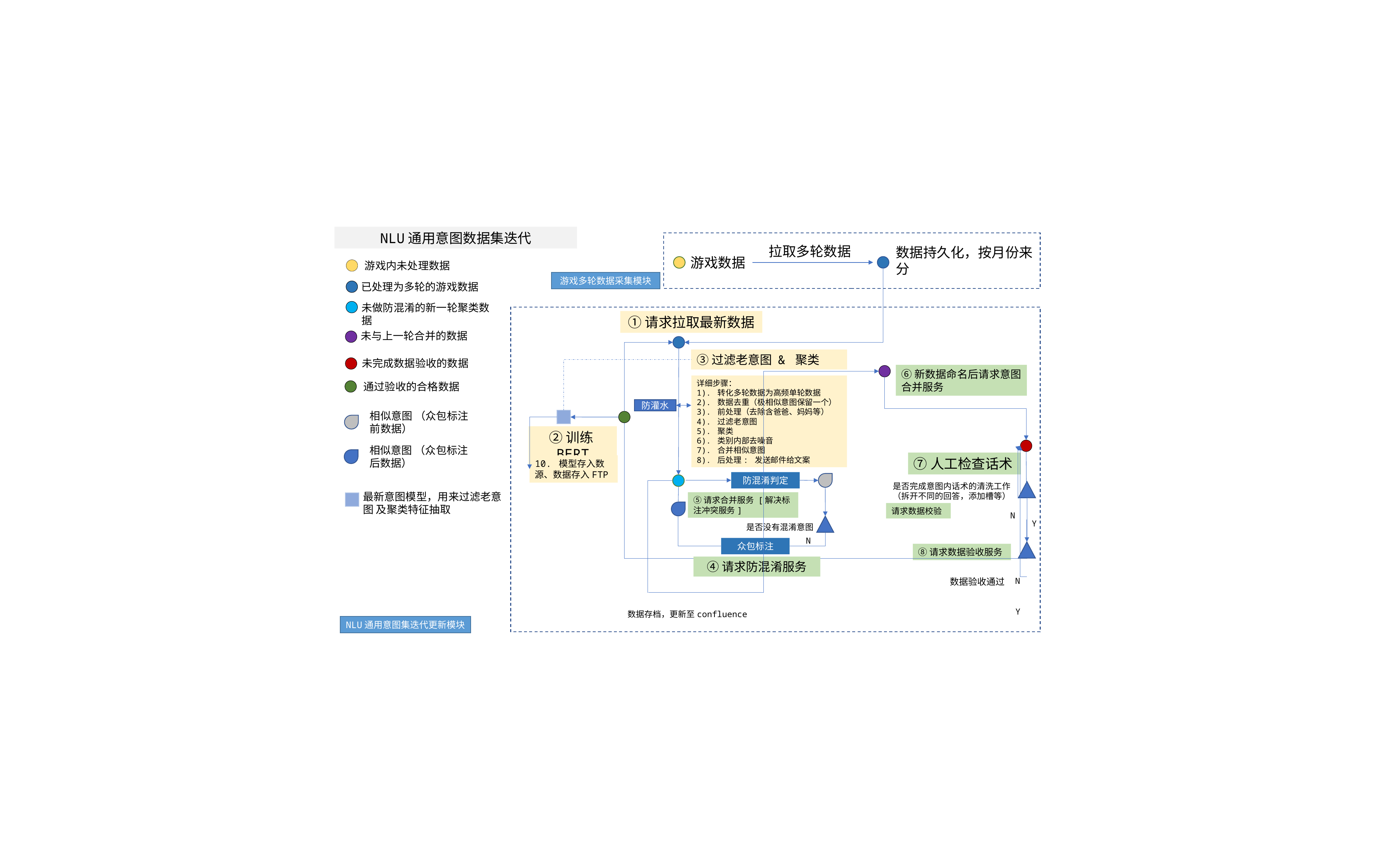

NLU通用意图数据集迭代

拉取多轮数据
数据持久化，按月份来分
游戏数据
游戏内未处理数据

游戏多轮数据采集模块
已处理为多轮的游戏数据

未做防混淆的新一轮聚类数据

①请求拉取最新数据
未与上一轮合并的数据

③过滤老意图 & 聚类
未完成数据验收的数据

⑥新数据命名后请求意图合并服务

详细步骤：
1). 转化多轮数据为高频单轮数据
2). 数据去重（极相似意图保留一个）
3). 前处理（去除含爸爸、妈妈等）
4). 过滤老意图
5). 聚类
6). 类别内部去噪音
7). 合并相似意图
8). 后处理: 发送邮件给文案
通过验收的合格数据

防灌水
相似意图 （众包标注前数据）

②训练BERT

相似意图 （众包标注后数据）

⑦人工检查话术
10. 模型存入数源、数据存入FTP
防混淆判定

是否完成意图内话术的清洗工作
（拆开不同的回答，添加槽等）

最新意图模型，用来过滤老意图 及聚类特征抽取
⑤请求合并服务 [解决标注冲突服务]

请求数据校验
N
Y

是否没有混淆意图
N
众包标注

⑧请求数据验收服务
④请求防混淆服务
N
数据验收通过
Y
数据存档，更新至confluence
NLU通用意图集迭代更新模块